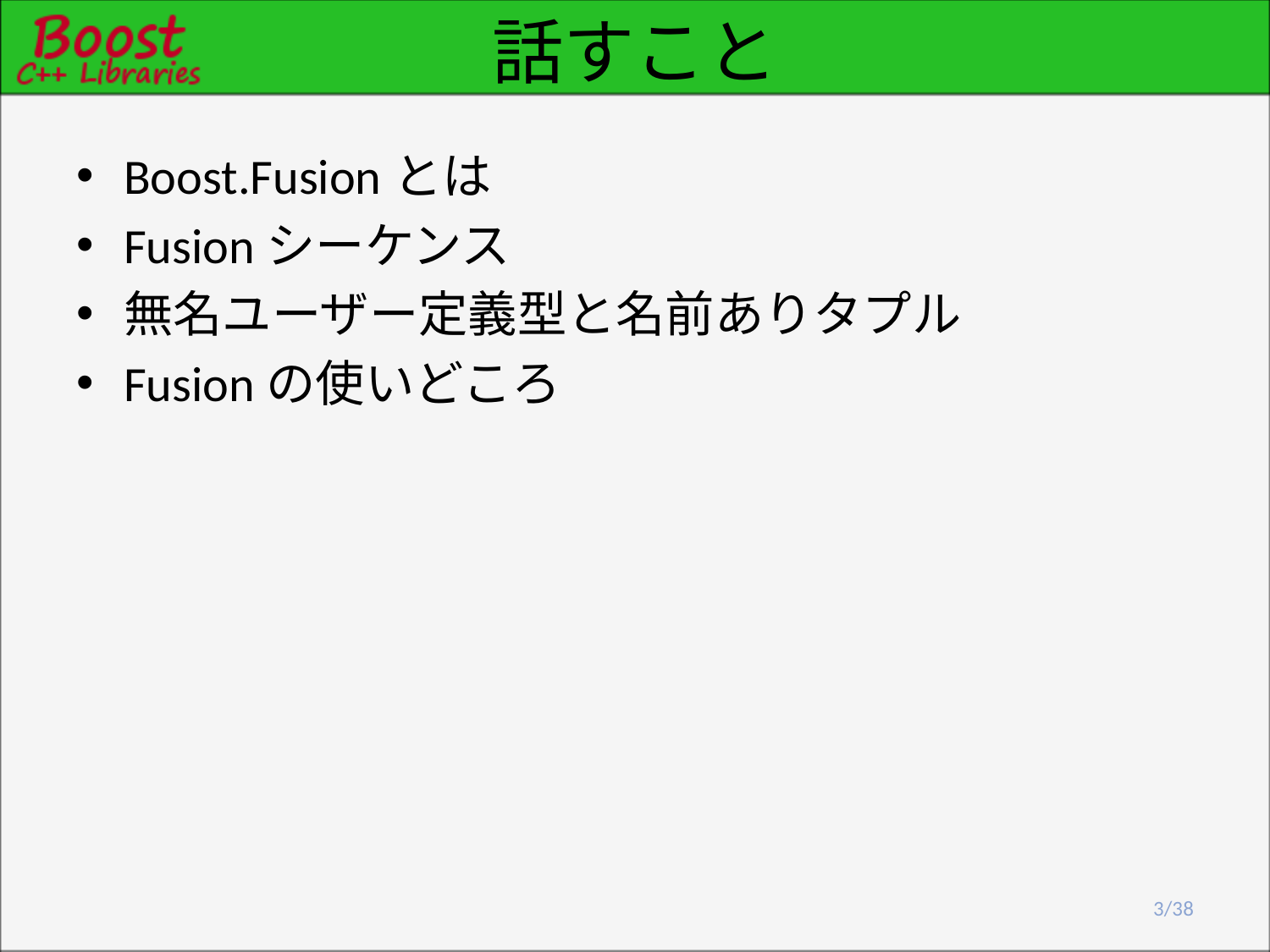

# 話すこと
Boost.Fusionとは
Fusionシーケンス
無名ユーザー定義型と名前ありタプル
Fusionの使いどころ
3/38